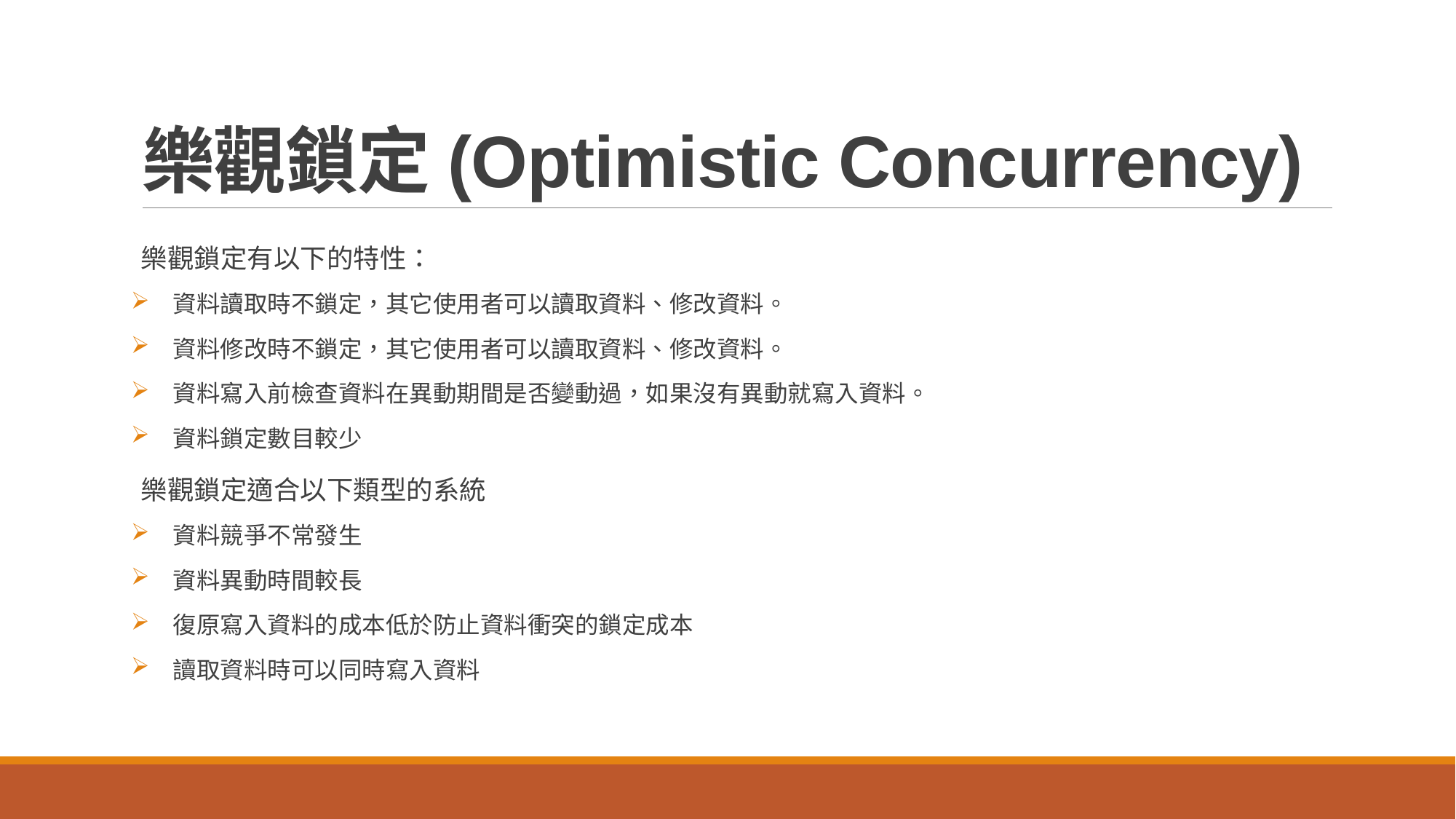

# 樂觀鎖定(Optimistic Concurrency)
樂觀鎖定有以下的特性：
資料讀取時不鎖定，其它使用者可以讀取資料、修改資料。
資料修改時不鎖定，其它使用者可以讀取資料、修改資料。
資料寫入前檢查資料在異動期間是否變動過，如果沒有異動就寫入資料。
資料鎖定數目較少
樂觀鎖定適合以下類型的系統
資料競爭不常發生
資料異動時間較長
復原寫入資料的成本低於防止資料衝突的鎖定成本
讀取資料時可以同時寫入資料